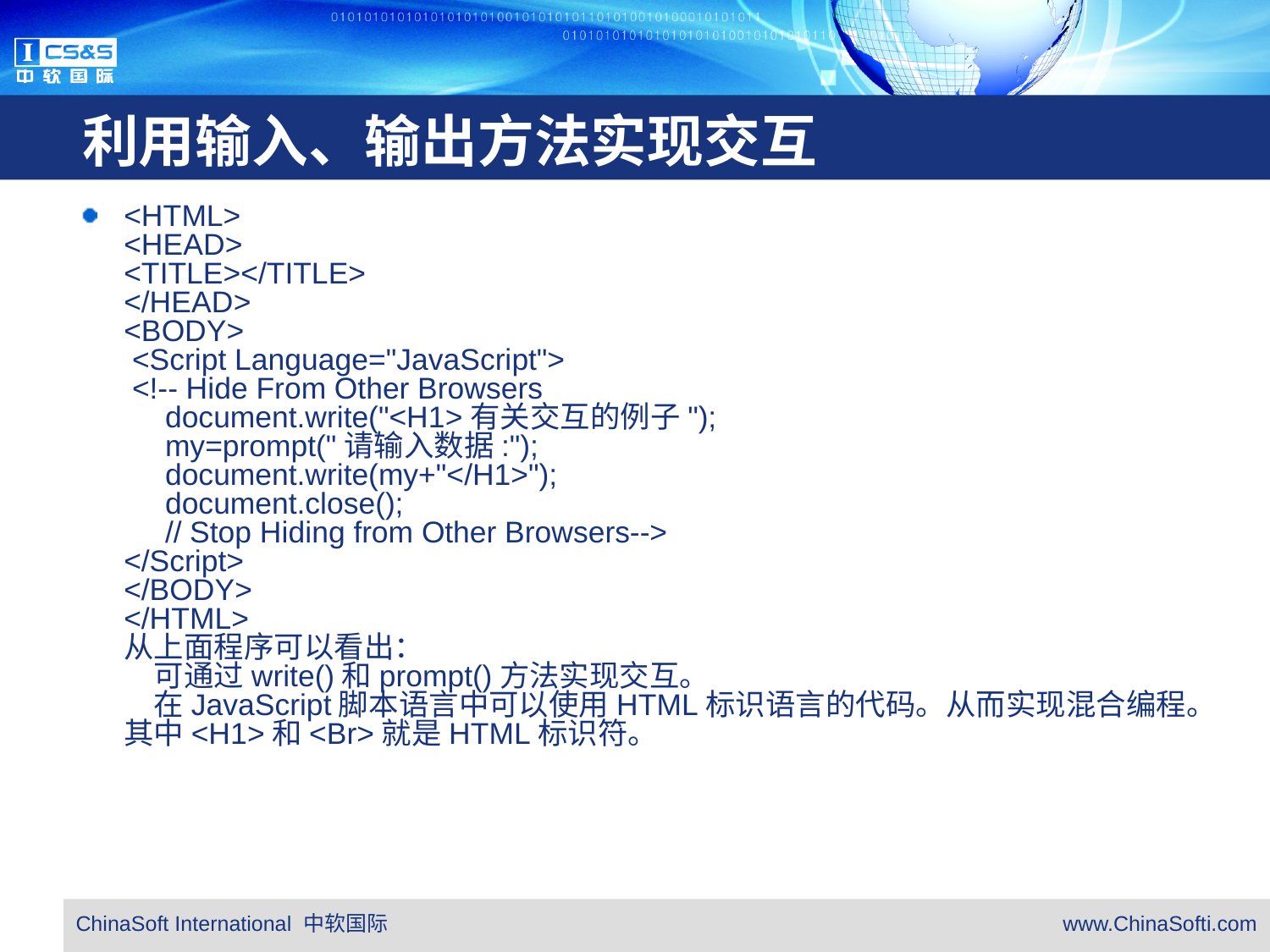

# 利用输入、输出方法实现交互
<HTML>
<HEAD>
<TITLE></TITLE>
</HEAD>
<BODY>
 <Script Language="JavaScript">
 <!-- Hide From Other Browsers
     document.write("<H1>有关交互的例子");
     my=prompt("请输入数据:");
     document.write(my+"</H1>");
     document.close();
     // Stop Hiding from Other Browsers-->
</Script>
</BODY>
</HTML>
从上面程序可以看出：
　可通过write()和prompt()方法实现交互。
　在JavaScript脚本语言中可以使用HTML标识语言的代码。从而实现混合编程。其中<H1>和<Br>就是HTML标识符。